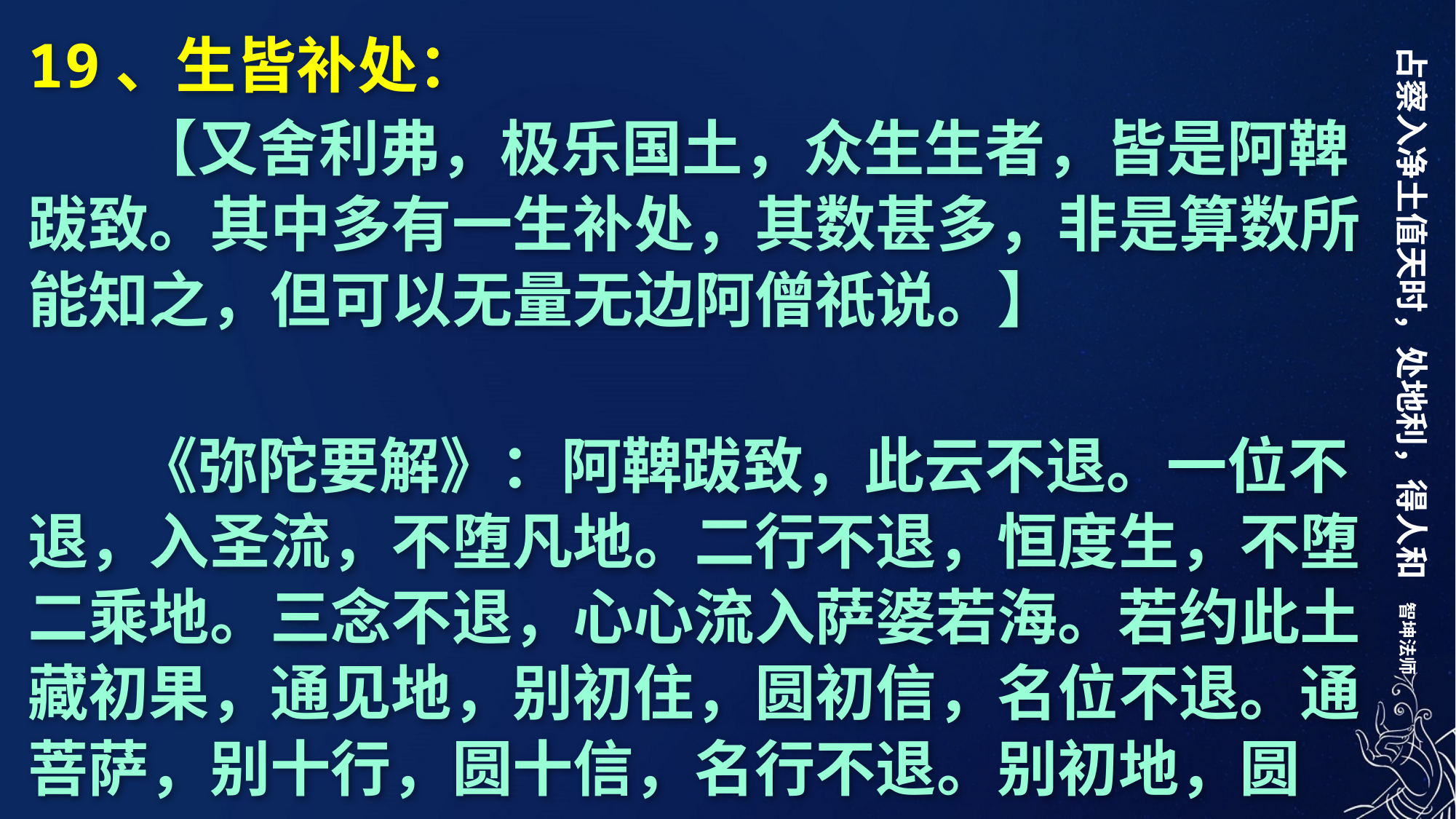

19、生皆补处：
	【又舍利弗，极乐国土，众生生者，皆是阿鞞跋致。其中多有一生补处，其数甚多，非是算数所能知之，但可以无量无边阿僧祇说。】

	《弥陀要解》：阿鞞跋致，此云不退。一位不退，入圣流，不堕凡地。二行不退，恒度生，不堕二乘地。三念不退，心心流入萨婆若海。若约此土藏初果，通见地，别初住，圆初信，名位不退。通菩萨，别十行，圆十信，名行不退。别初地，圆